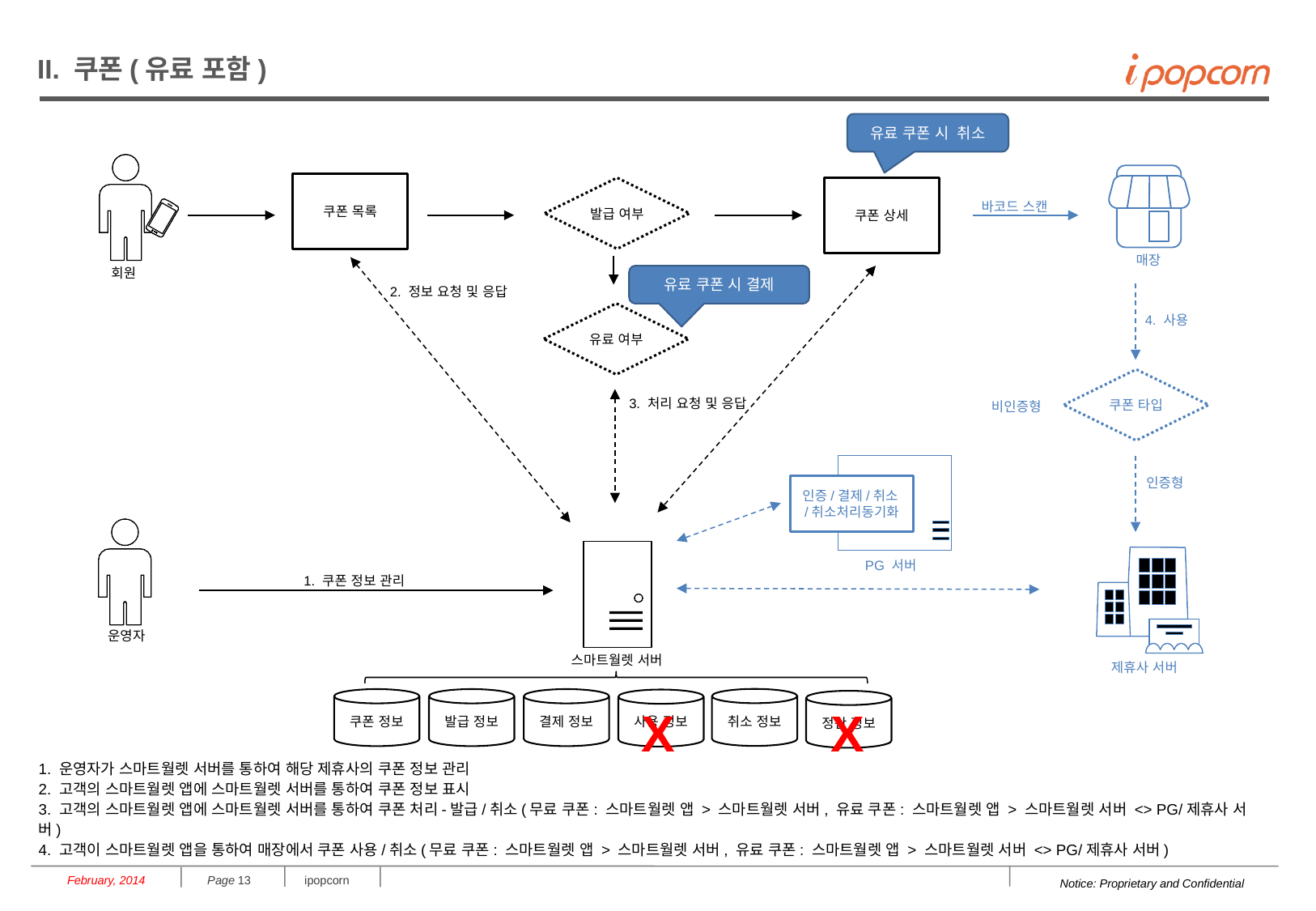

# II. 쿠폰(유료 포함)
유료 쿠폰 시  취소

회원

매장
쿠폰 목록
발급 여부
쿠폰 상세
바코드 스캔
유료 쿠폰 시 결제
2. 정보 요청 및 응답
유료 여부
4. 사용
쿠폰 타입
3. 처리 요청 및 응답
비인증형

인증/결제/취소/취소처리동기화

PG 서버
인증형

운영자

스마트월렛 서버

제휴사 서버
1. 쿠폰 정보 관리
X
X
취소 정보
쿠폰 정보
발급 정보
결제 정보
사용 정보
정산 정보
1. 운영자가 스마트월렛 서버를 통하여 해당 제휴사의 쿠폰 정보 관리
2. 고객의 스마트월렛 앱에 스마트월렛 서버를 통하여 쿠폰 정보 표시
3. 고객의 스마트월렛 앱에 스마트월렛 서버를 통하여 쿠폰 처리-발급/취소(무료 쿠폰: 스마트월렛 앱 > 스마트월렛 서버, 유료 쿠폰: 스마트월렛 앱 > 스마트월렛 서버 <> PG/제휴사 서버)
4. 고객이 스마트월렛 앱을 통하여 매장에서 쿠폰 사용/취소(무료 쿠폰: 스마트월렛 앱 > 스마트월렛 서버, 유료 쿠폰: 스마트월렛 앱 > 스마트월렛 서버 <> PG/제휴사 서버)